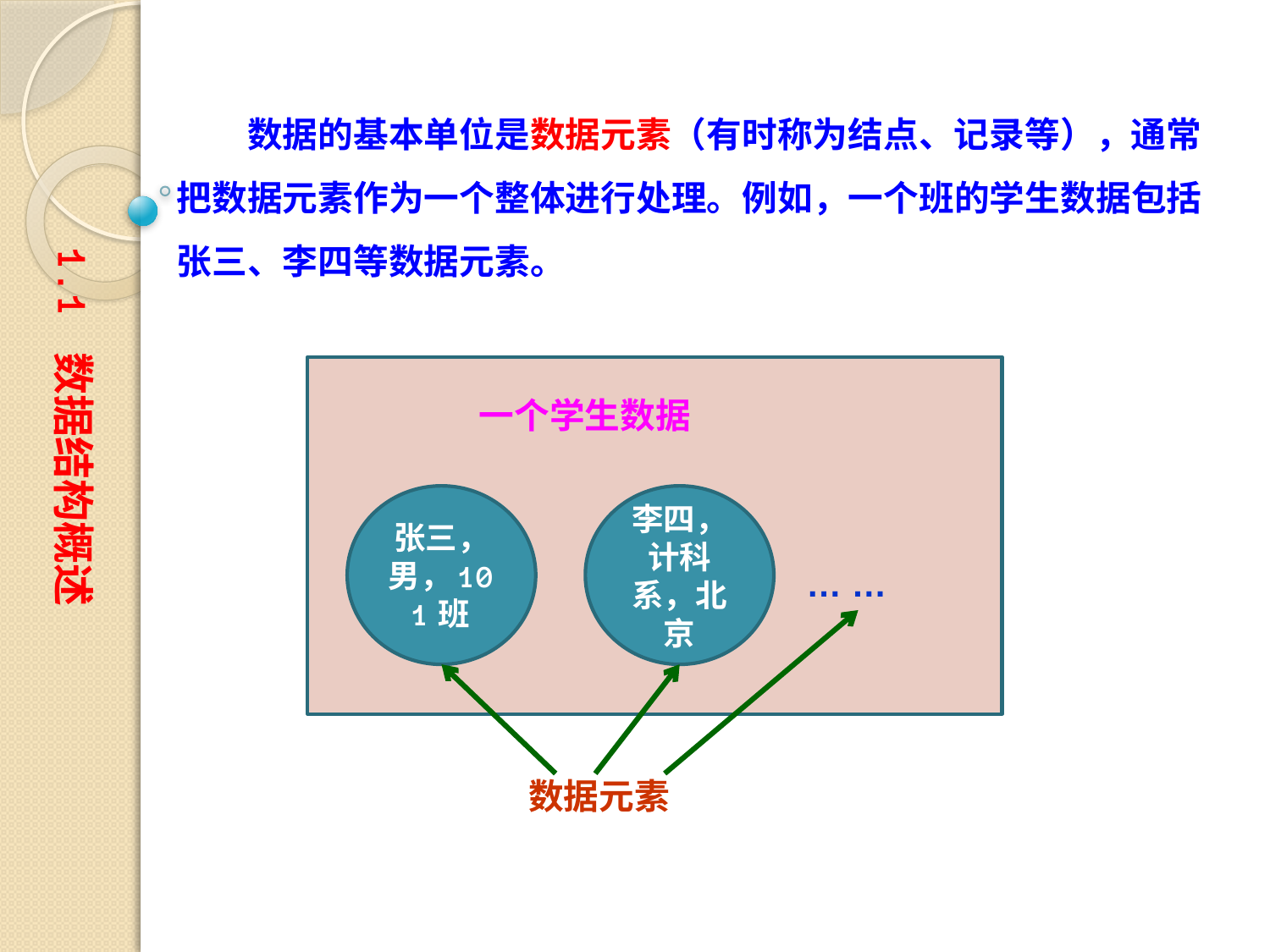

数据的基本单位是数据元素（有时称为结点、记录等），通常把数据元素作为一个整体进行处理。例如，一个班的学生数据包括张三、李四等数据元素。
1.1 数据结构概述

一个学生数据
张三，男，101班
李四，计科系，北京
… …
数据元素